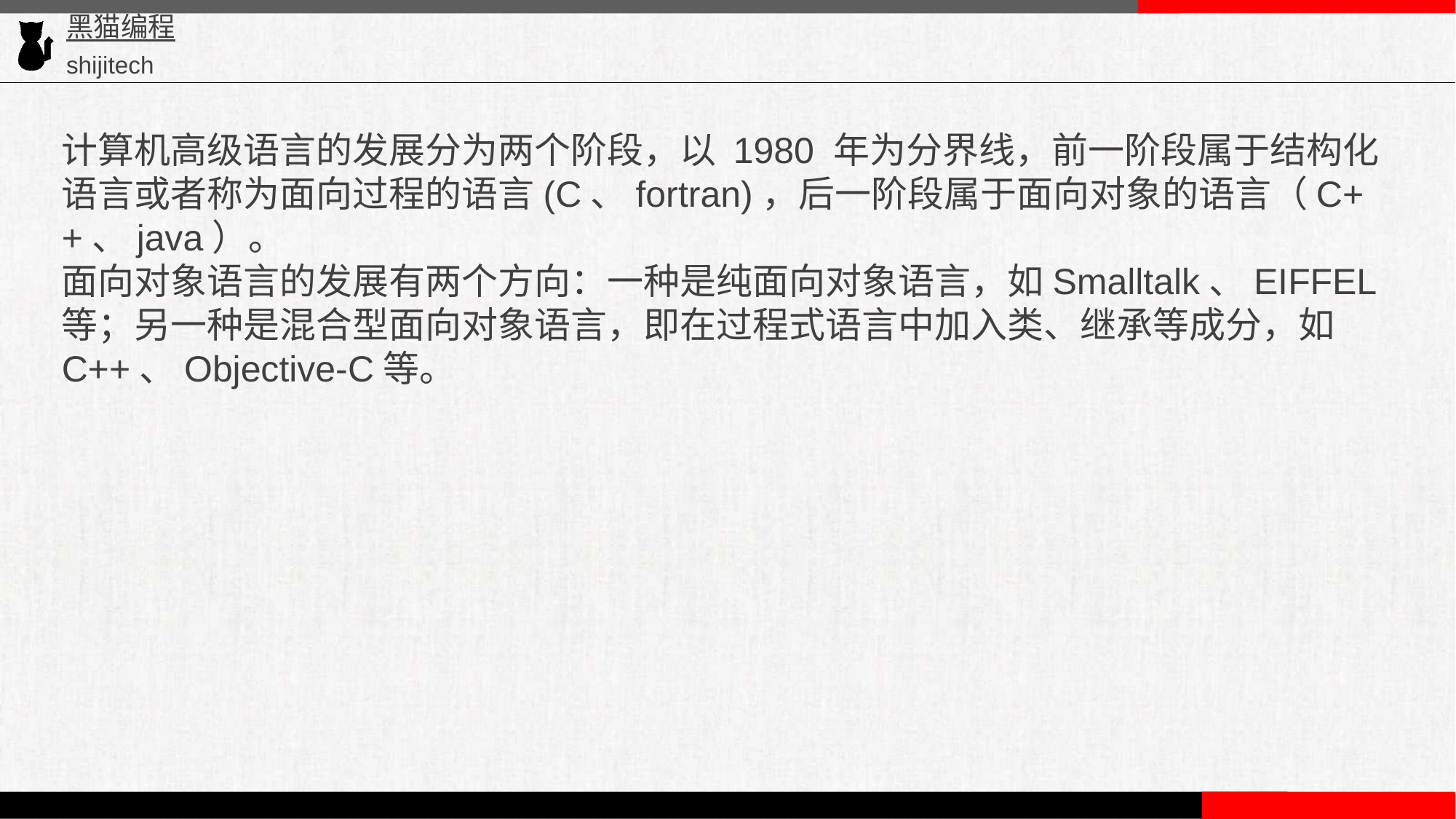

计算机高级语言的发展分为两个阶段，以 1980 年为分界线，前一阶段属于结构化语言或者称为面向过程的语言(C、fortran)，后一阶段属于面向对象的语言（C++、java）。
面向对象语言的发展有两个方向：一种是纯面向对象语言，如Smalltalk、EIFFEL等；另一种是混合型面向对象语言，即在过程式语言中加入类、继承等成分，如C++、Objective-C等。